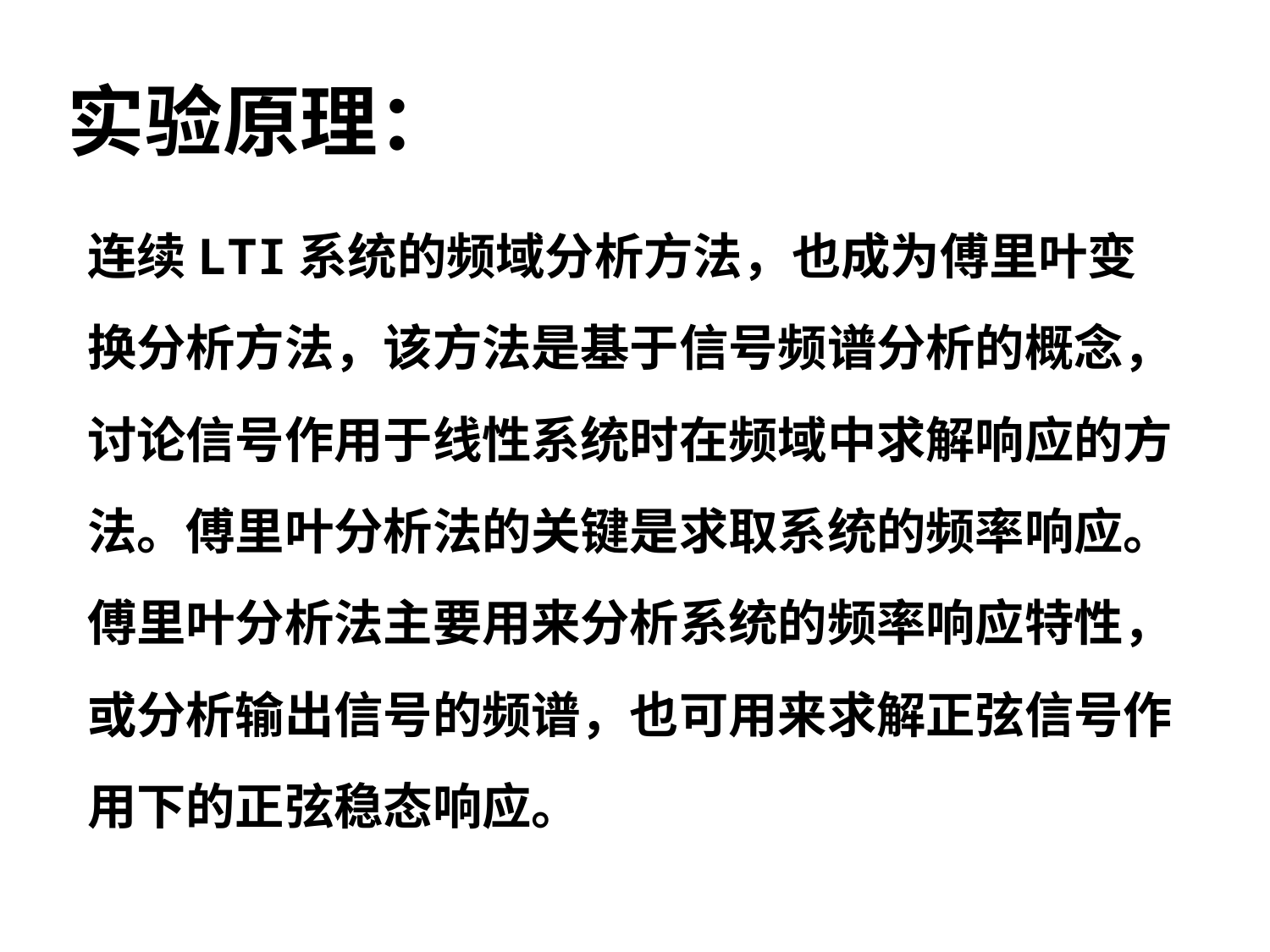

实验原理：
连续LTI系统的频域分析方法，也成为傅里叶变换分析方法，该方法是基于信号频谱分析的概念，讨论信号作用于线性系统时在频域中求解响应的方法。傅里叶分析法的关键是求取系统的频率响应。傅里叶分析法主要用来分析系统的频率响应特性，或分析输出信号的频谱，也可用来求解正弦信号作用下的正弦稳态响应。